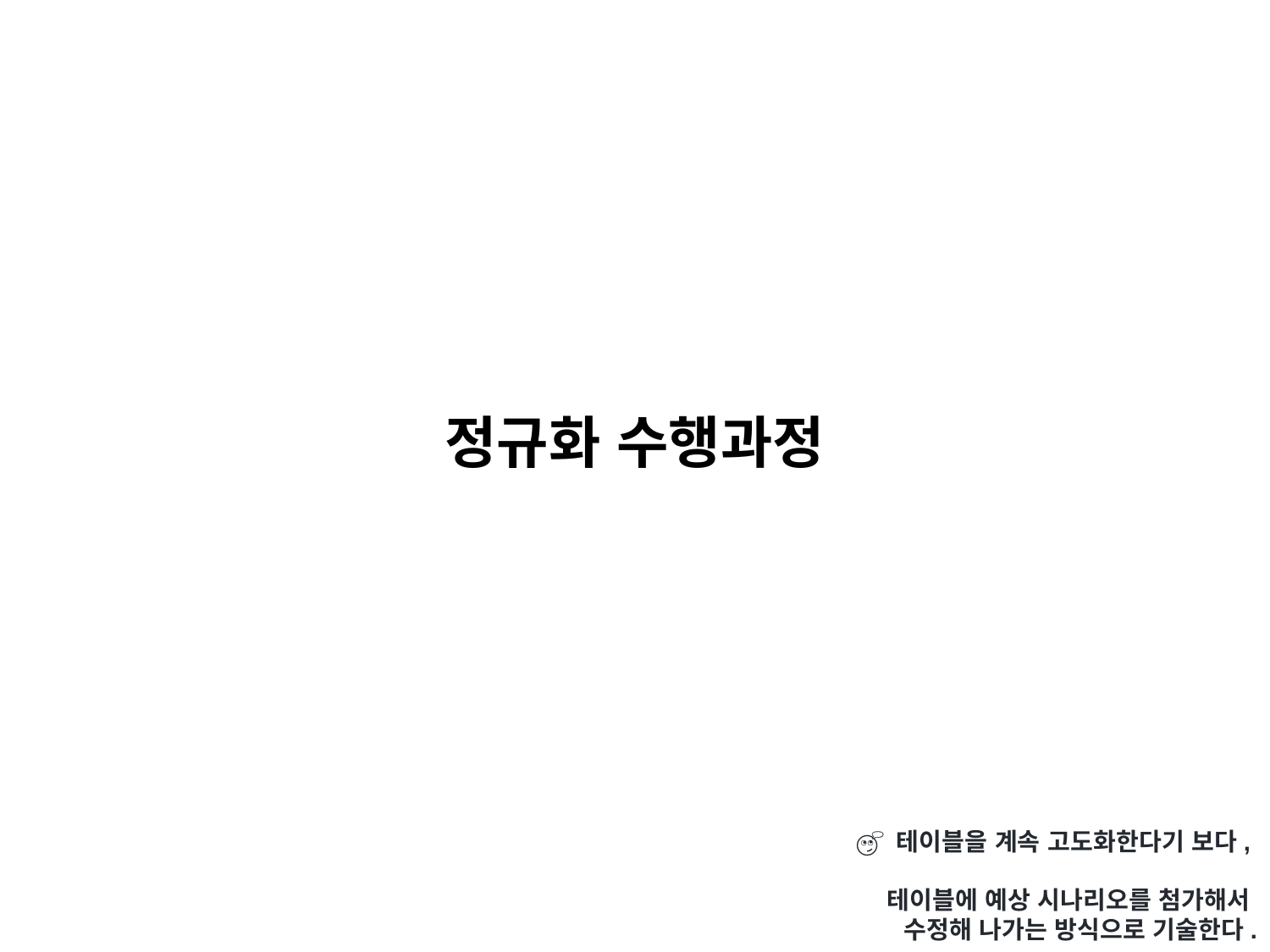

정규화 수행과정
🤔 테이블을 계속 고도화한다기 보다,
테이블에 예상 시나리오를 첨가해서
수정해 나가는 방식으로 기술한다.